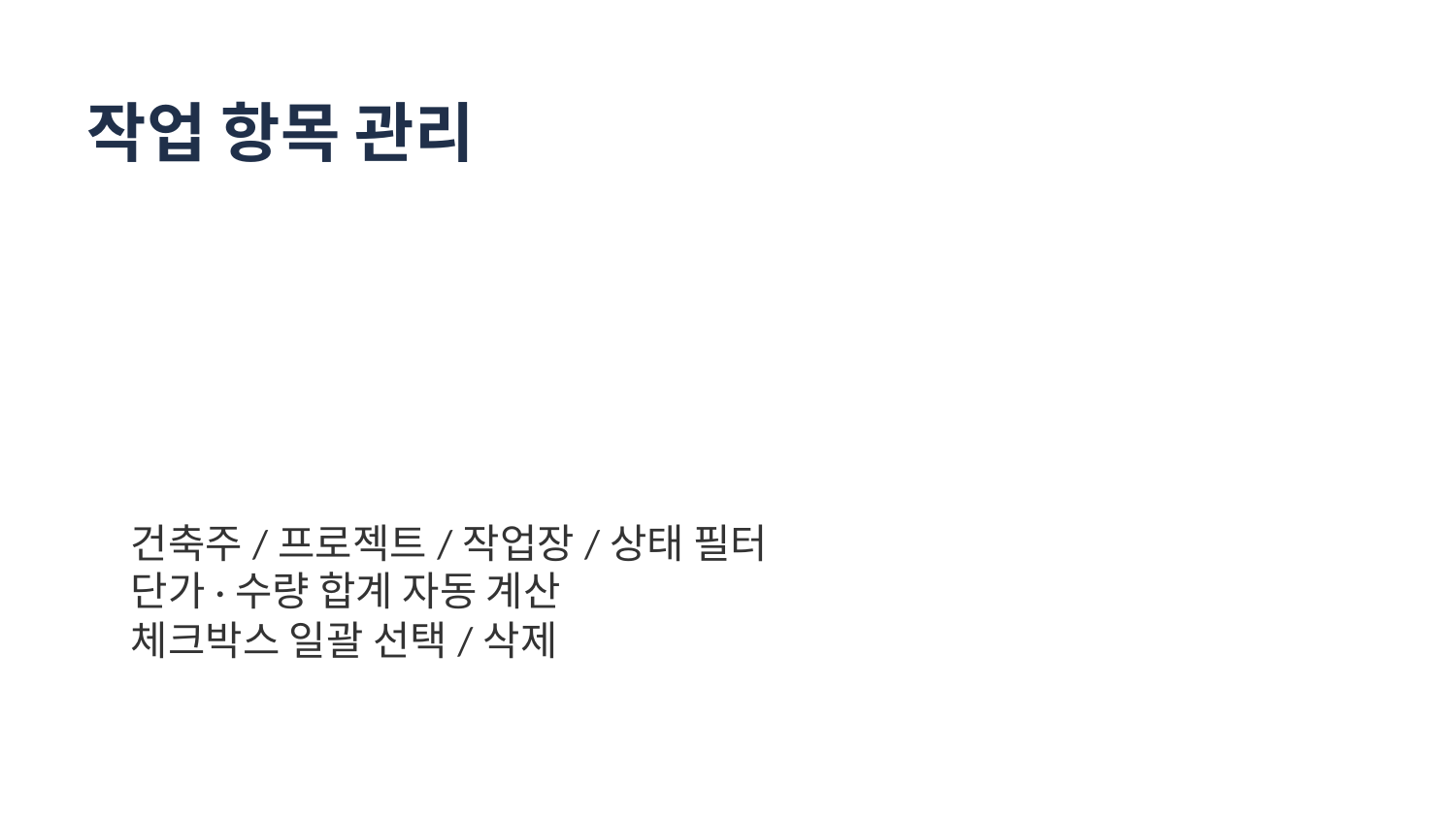

작업 항목 관리
건축주/프로젝트/작업장/상태 필터
단가·수량 합계 자동 계산
체크박스 일괄 선택/삭제